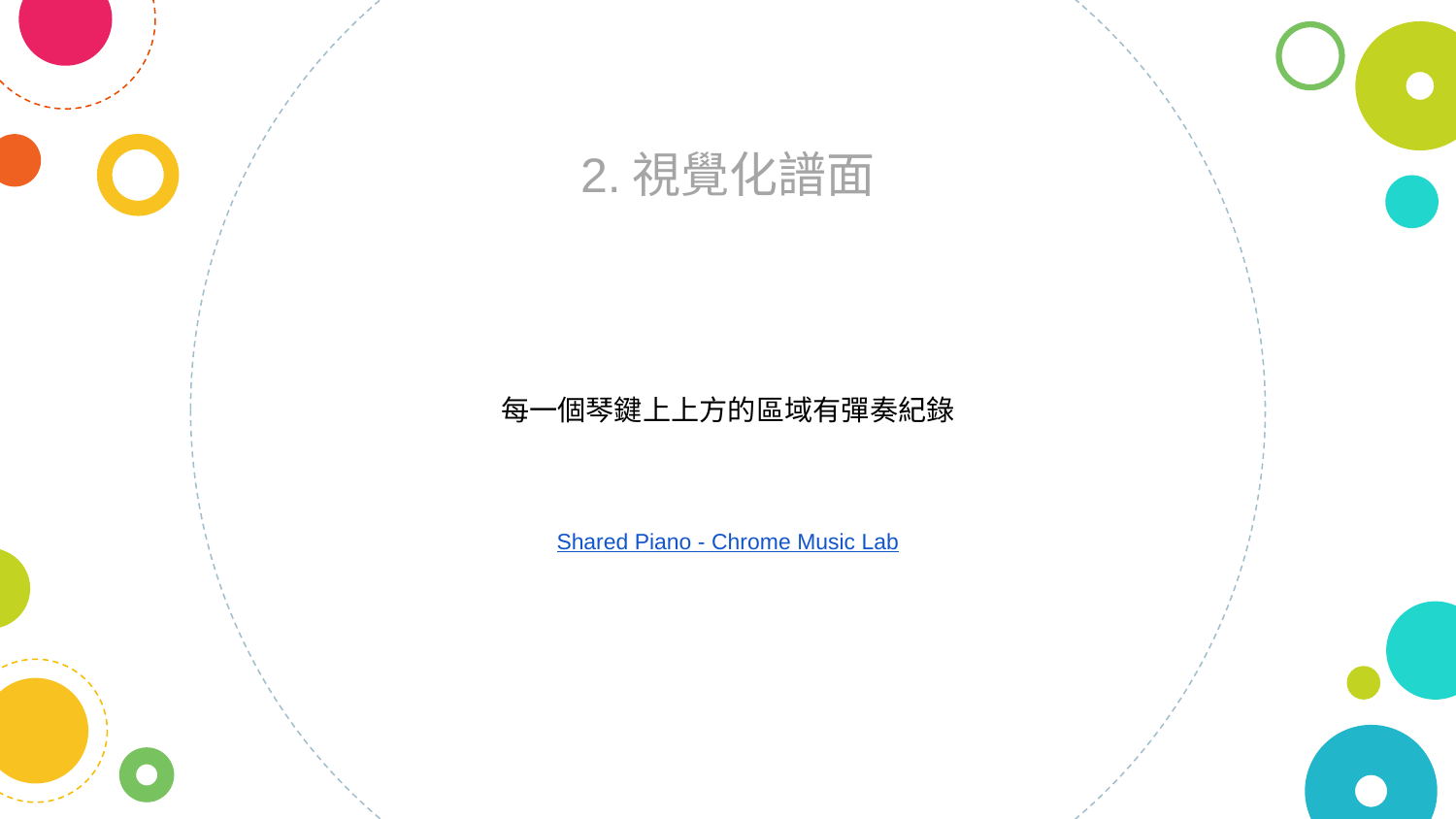

2.視覺化譜面
2
每一個琴鍵上上方的區域有彈奏紀錄
Shared Piano - Chrome Music Lab